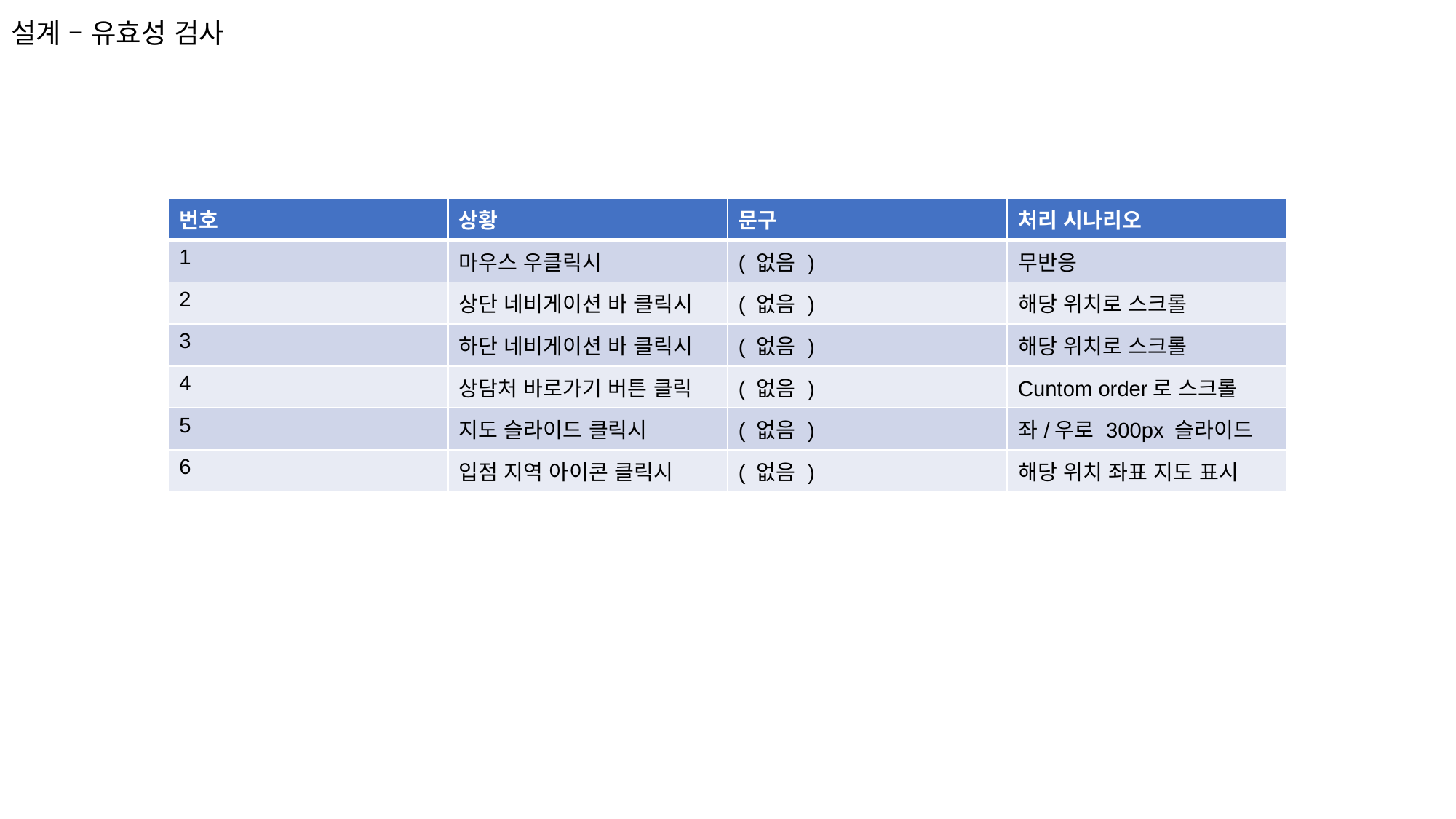

설계 – 유효성 검사
| 번호 | 상황 | 문구 | 처리 시나리오 |
| --- | --- | --- | --- |
| 1 | 마우스 우클릭시 | ( 없음 ) | 무반응 |
| 2 | 상단 네비게이션 바 클릭시 | ( 없음 ) | 해당 위치로 스크롤 |
| 3 | 하단 네비게이션 바 클릭시 | ( 없음 ) | 해당 위치로 스크롤 |
| 4 | 상담처 바로가기 버튼 클릭 | ( 없음 ) | Cuntom order로 스크롤 |
| 5 | 지도 슬라이드 클릭시 | ( 없음 ) | 좌/우로 300px 슬라이드 |
| 6 | 입점 지역 아이콘 클릭시 | ( 없음 ) | 해당 위치 좌표 지도 표시 |